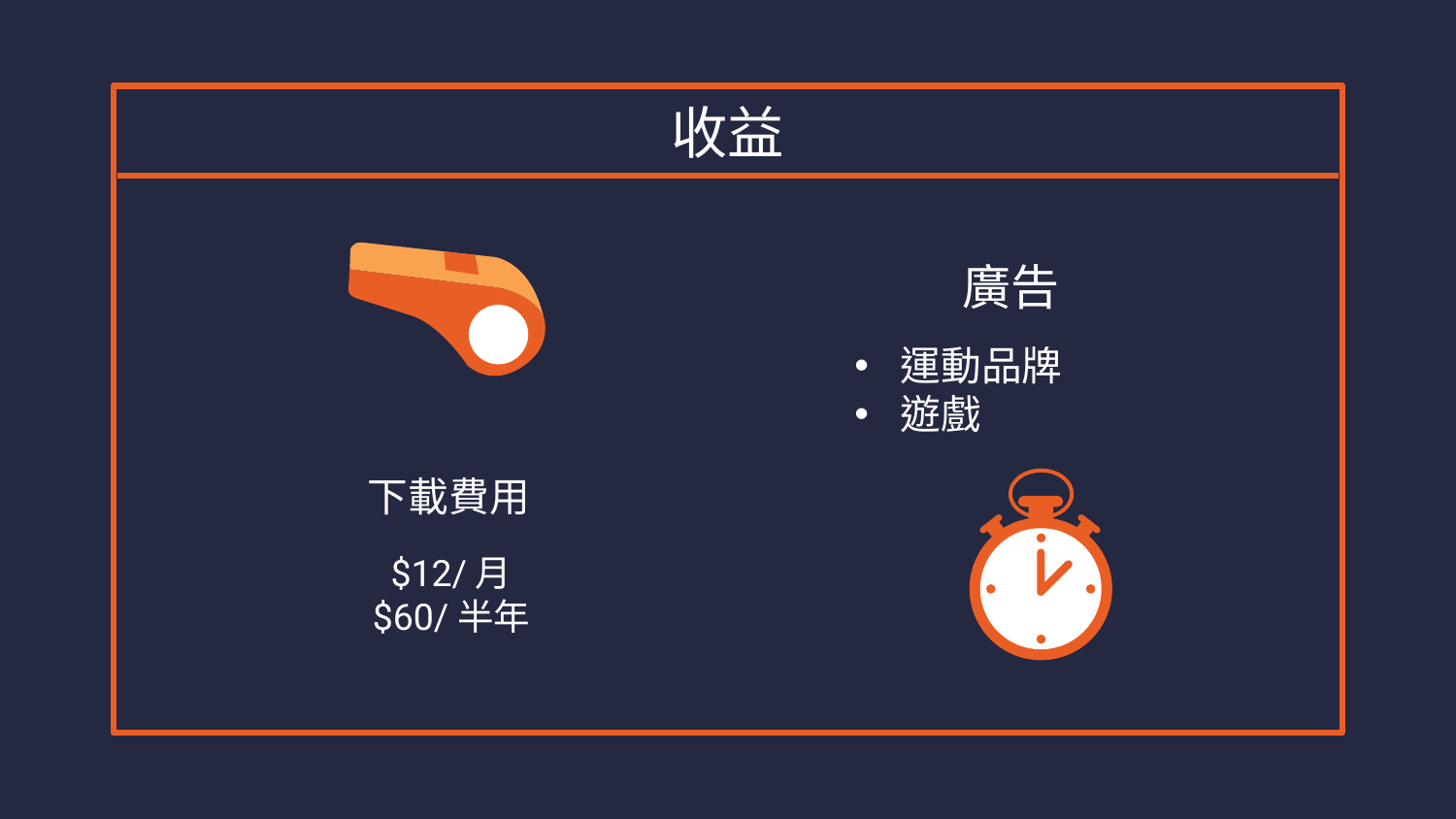

# 收益

廣告
運動品牌
遊戲

下載費用

$12/月
$60/半年